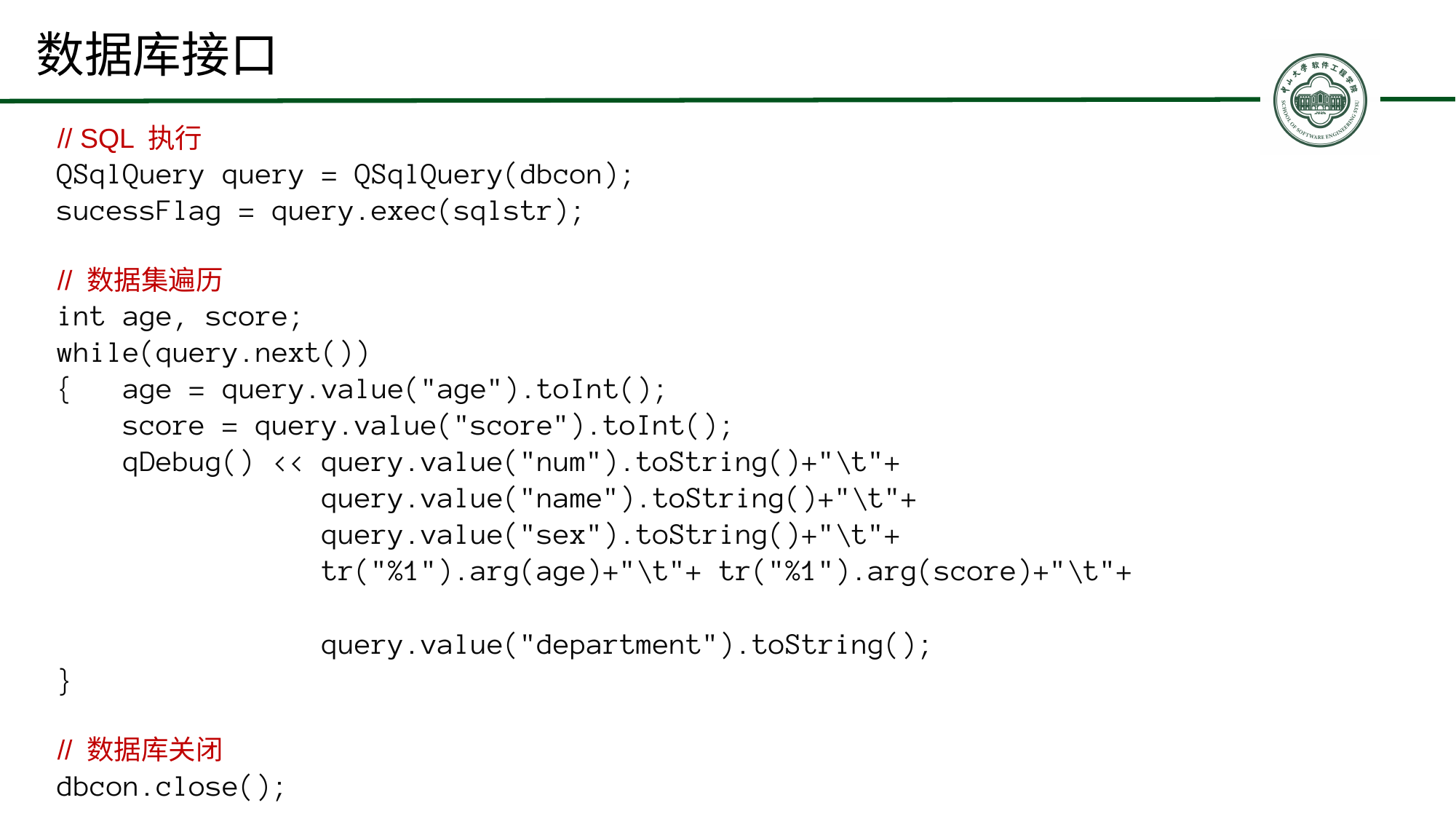

# 数据库接口
// SQL 执行
QSqlQuery query = QSqlQuery(dbcon);
sucessFlag = query.exec(sqlstr);

// 数据集遍历
int age, score;
while(query.next())
{   age = query.value("age").toInt();
    score = query.value("score").toInt();
    qDebug() << query.value("num").toString()+"\t"+
                query.value("name").toString()+"\t"+
                query.value("sex").toString()+"\t"+
                tr("%1").arg(age)+"\t"+ tr("%1").arg(score)+"\t"+
                query.value("department").toString();
}

// 数据库关闭
dbcon.close();